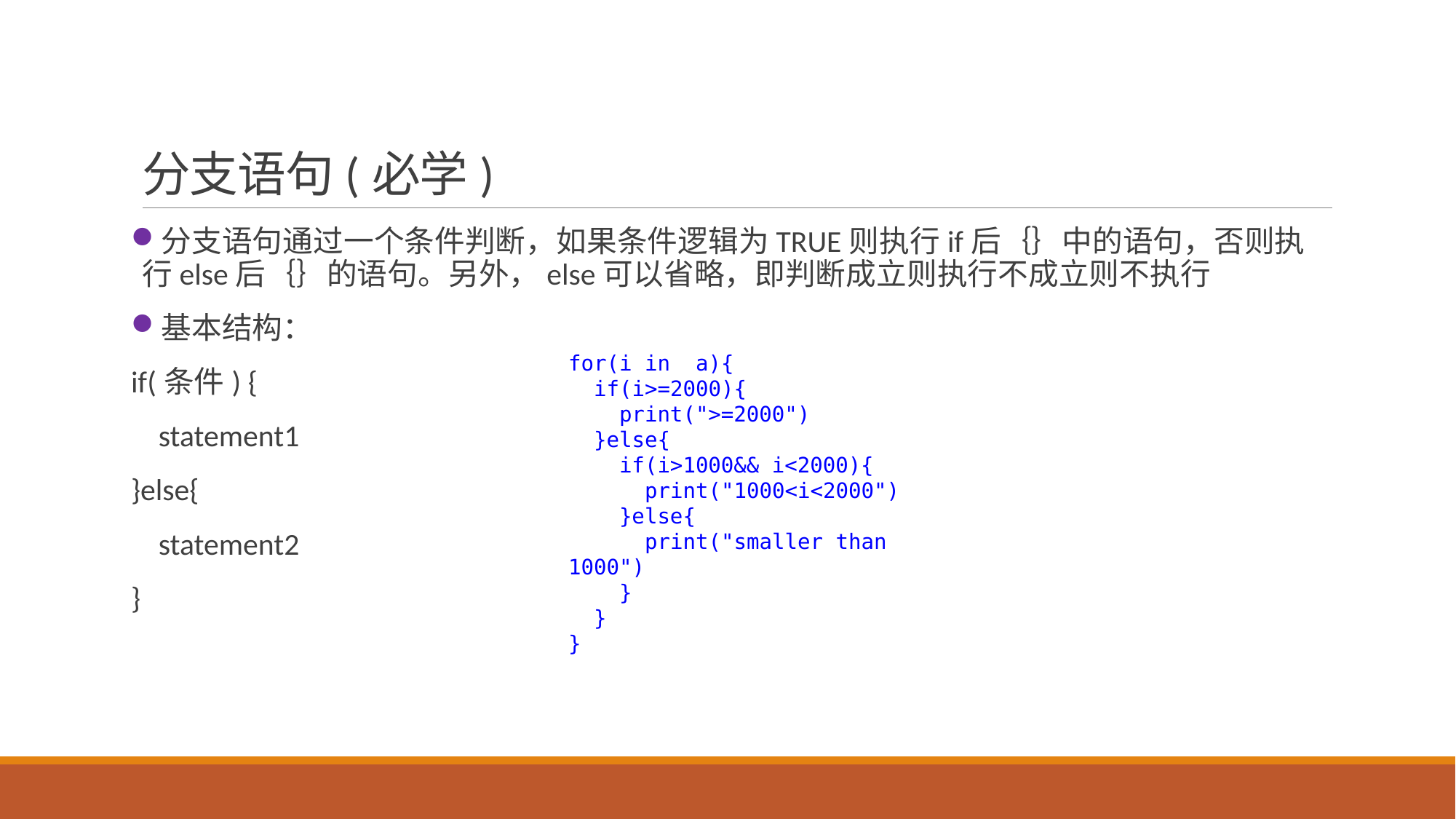

# 分支语句(必学)
分支语句通过一个条件判断，如果条件逻辑为TRUE则执行if后｛｝中的语句，否则执行else后｛｝的语句。另外，else可以省略，即判断成立则执行不成立则不执行
基本结构：
if(条件) {
    statement1
}else{
    statement2
}

for(i in  a){
  if(i>=2000){
    print(">=2000")
  }else{
    if(i>1000&& i<2000){
      print("1000<i<2000")
    }else{
      print("smaller than 1000")
    }
  }
}